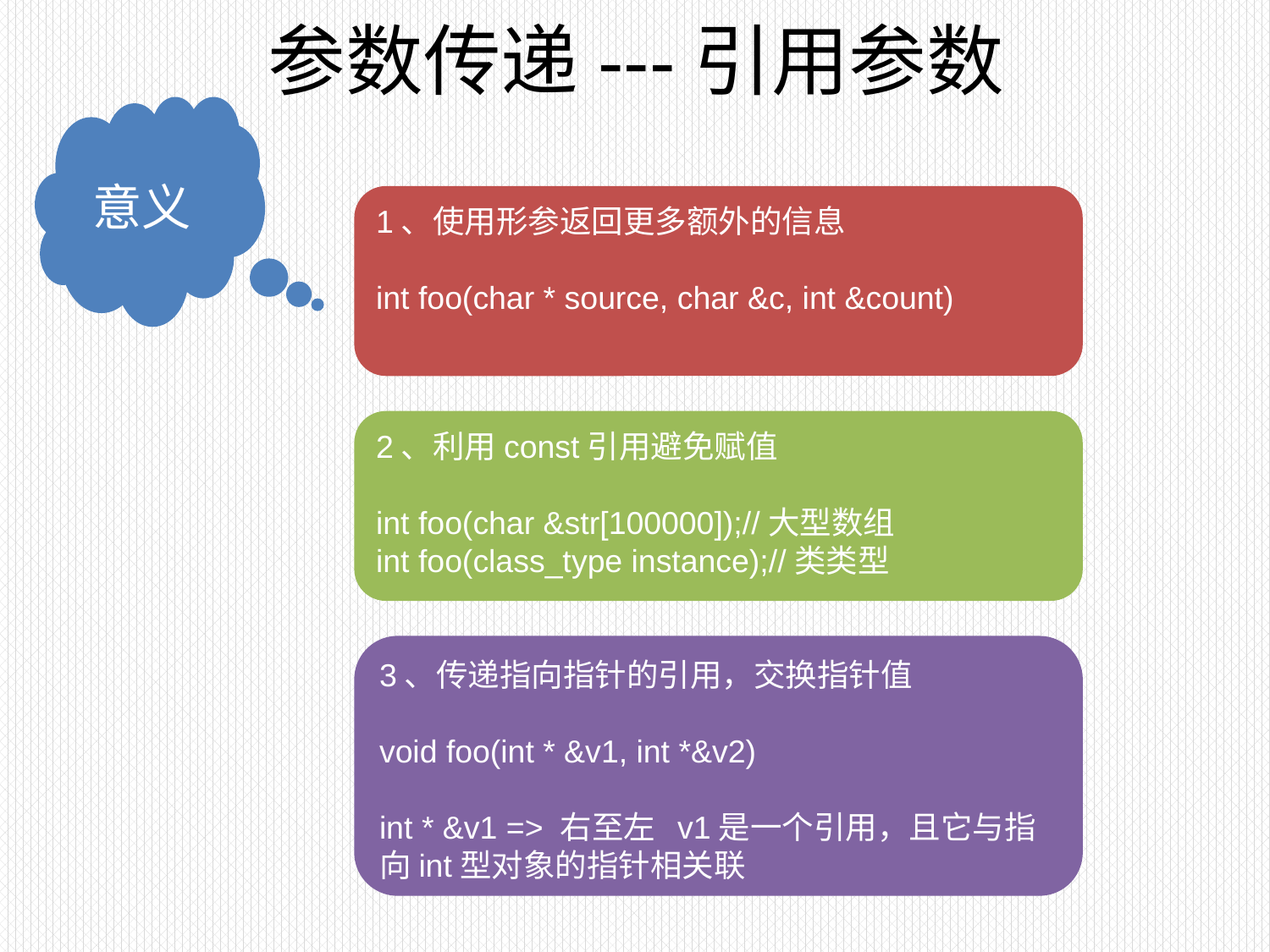

# 参数传递---引用参数
意义
1、使用形参返回更多额外的信息

int foo(char * source, char &c, int &count)
2、利用const引用避免赋值

int foo(char &str[100000]);//大型数组
int foo(class_type instance);//类类型
3、传递指向指针的引用，交换指针值

void foo(int * &v1, int *&v2)

int * &v1 => 右至左  v1是一个引用，且它与指向int型对象的指针相关联